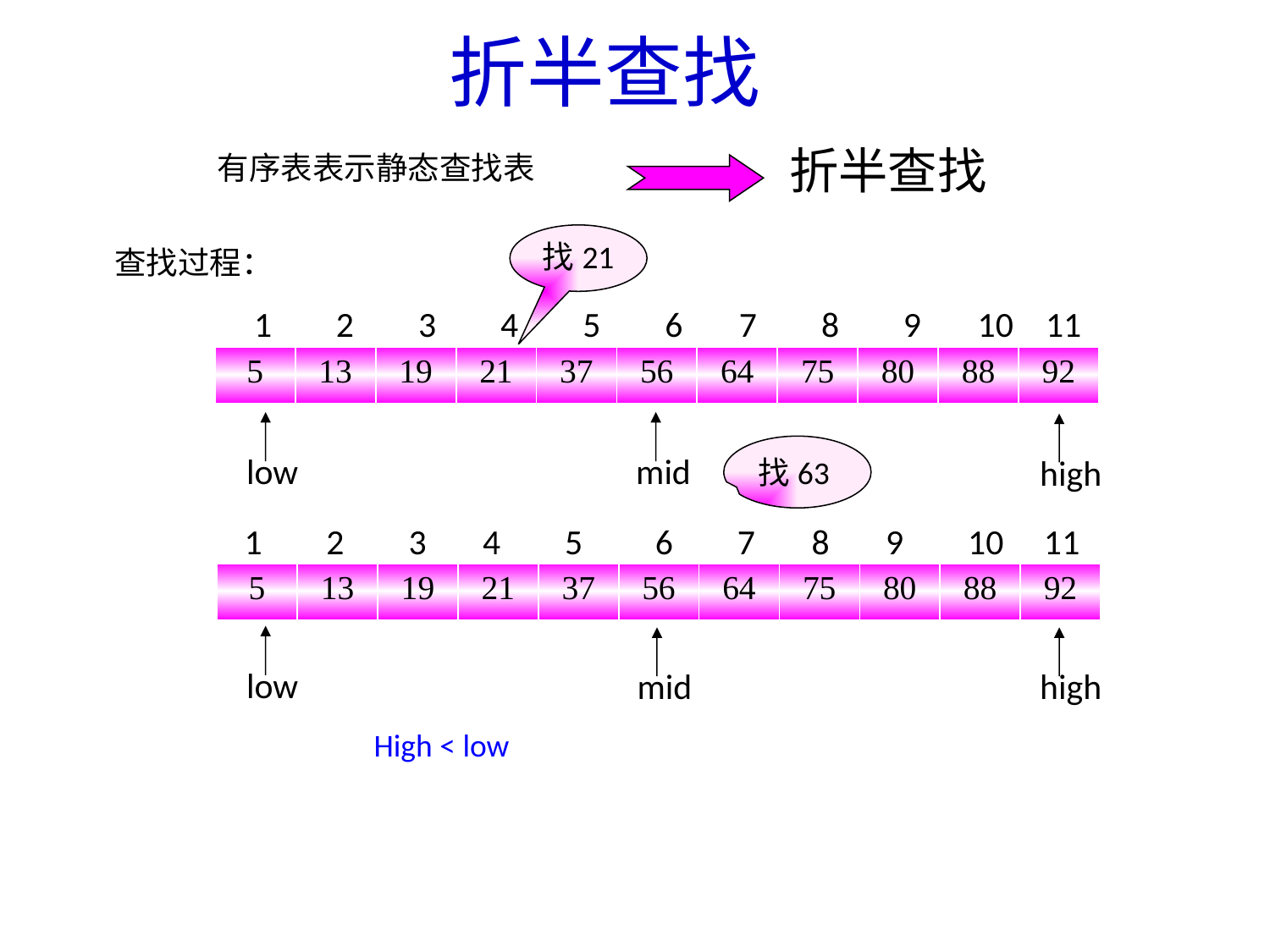

折半查找
折半查找
        有序表表示静态查找表

找21
  1        2        3        4        5        6       7        8        9       10    11
查找过程：
| 5 | 13 | 19 | 21 | 37 | 56 | 64 | 75 | 80 | 88 | 92 |
| --- | --- | --- | --- | --- | --- | --- | --- | --- | --- | --- |

low

mid

high
找63
  1        2        3       4        5         6        7       8       9        10     11
| 5 | 13 | 19 | 21 | 37 | 56 | 64 | 75 | 80 | 88 | 92 |
| --- | --- | --- | --- | --- | --- | --- | --- | --- | --- | --- |

low

mid

high
High < low